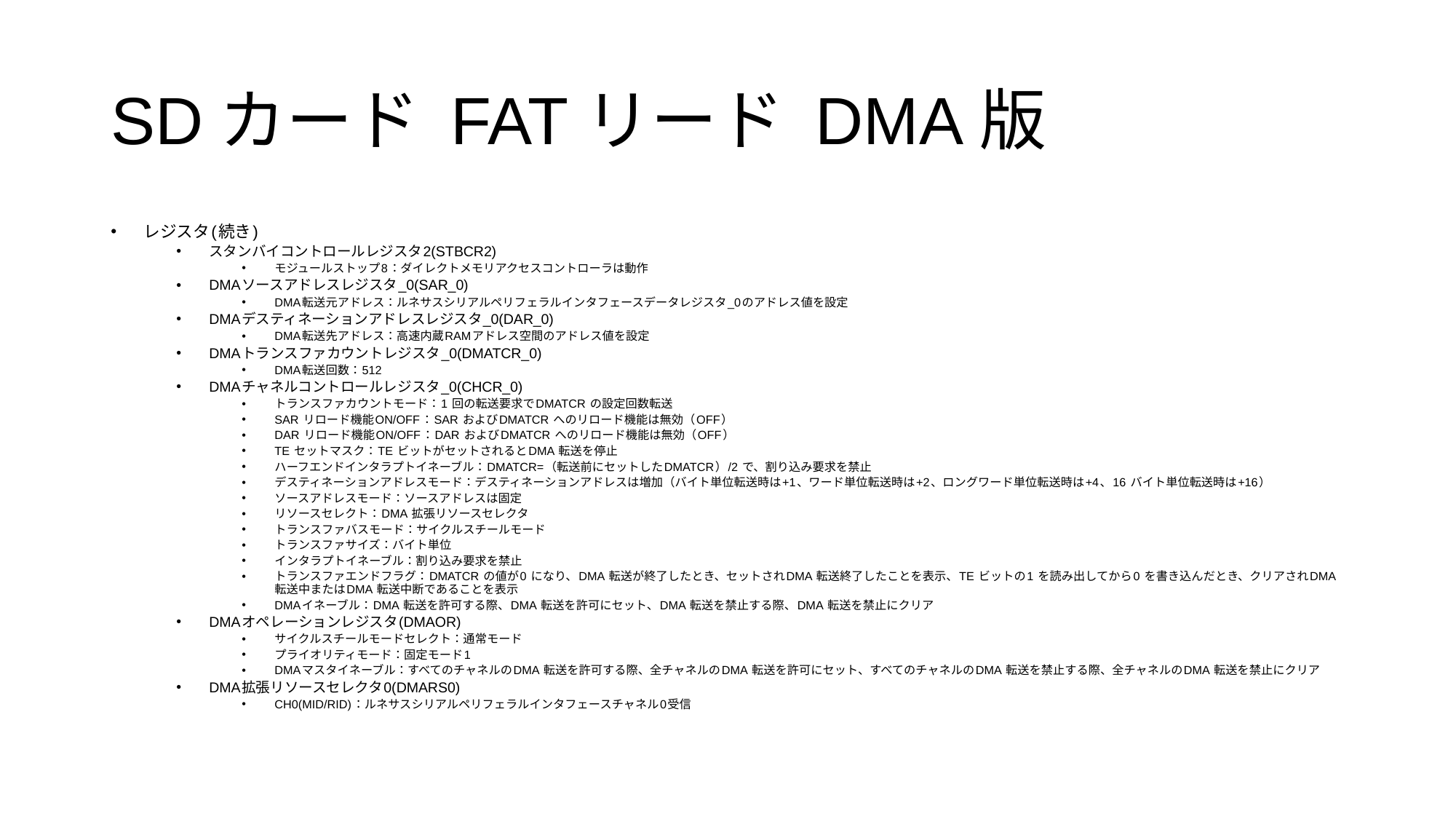

# SDカード FATリード DMA版
レジスタ(続き)
スタンバイコントロールレジスタ2(STBCR2)
モジュールストップ8：ダイレクトメモリアクセスコントローラは動作
DMAソースアドレスレジスタ_0(SAR_0)
DMA転送元アドレス：ルネサスシリアルペリフェラルインタフェースデータレジスタ_0のアドレス値を設定
DMAデスティネーションアドレスレジスタ_0(DAR_0)
DMA転送先アドレス：高速内蔵RAMアドレス空間のアドレス値を設定
DMAトランスファカウントレジスタ_0(DMATCR_0)
DMA転送回数：512
DMAチャネルコントロールレジスタ_0(CHCR_0)
トランスファカウントモード：1 回の転送要求でDMATCR の設定回数転送
SAR リロード機能ON/OFF：SAR およびDMATCR へのリロード機能は無効（OFF）
DAR リロード機能ON/OFF：DAR およびDMATCR へのリロード機能は無効（OFF）
TE セットマスク：TE ビットがセットされるとDMA 転送を停止
ハーフエンドインタラプトイネーブル：DMATCR=（転送前にセットしたDMATCR）/2 で、割り込み要求を禁止
デスティネーションアドレスモード：デスティネーションアドレスは増加（バイト単位転送時は+1、ワード単位転送時は+2、ロングワード単位転送時は+4、16 バイト単位転送時は+16）
ソースアドレスモード：ソースアドレスは固定
リソースセレクト：DMA 拡張リソースセレクタ
トランスファバスモード：サイクルスチールモード
トランスファサイズ：バイト単位
インタラプトイネーブル：割り込み要求を禁止
トランスファエンドフラグ：DMATCR の値が0 になり、DMA 転送が終了したとき、セットされDMA 転送終了したことを表示、TE ビットの1 を読み出してから0 を書き込んだとき、クリアされDMA 転送中またはDMA 転送中断であることを表示
DMAイネーブル：DMA 転送を許可する際、DMA 転送を許可にセット、DMA 転送を禁止する際、DMA 転送を禁止にクリア
DMAオペレーションレジスタ(DMAOR)
サイクルスチールモードセレクト：通常モード
プライオリティモード：固定モード1
DMAマスタイネーブル：すべてのチャネルのDMA 転送を許可する際、全チャネルのDMA 転送を許可にセット、すべてのチャネルのDMA 転送を禁止する際、全チャネルのDMA 転送を禁止にクリア
DMA拡張リソースセレクタ0(DMARS0)
CH0(MID/RID)：ルネサスシリアルペリフェラルインタフェースチャネル0受信